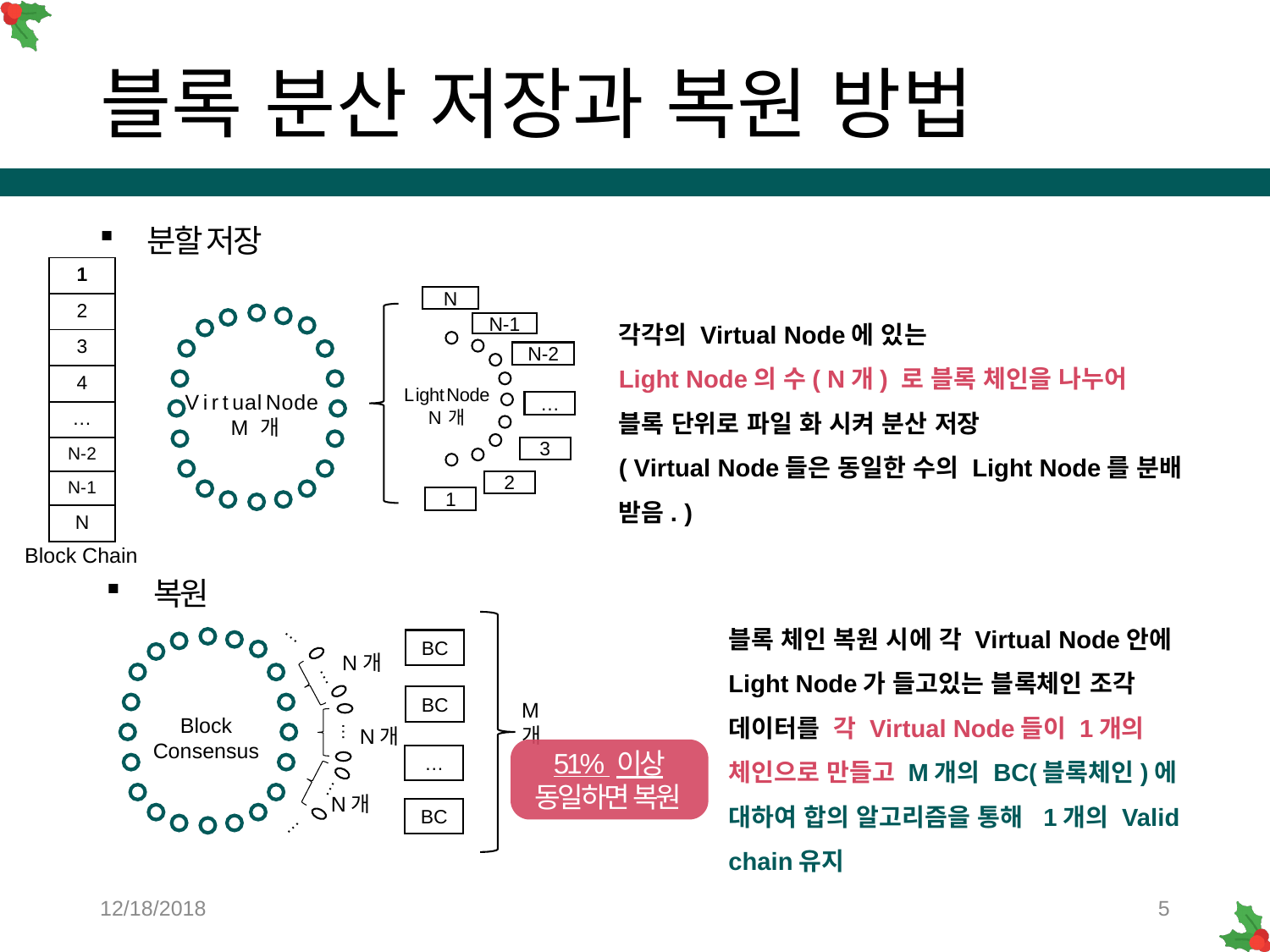

# 블록 분산 저장과 복원 방법
분할 저장
| 1 |
| --- |
| 2 |
| 3 |
| 4 |
| … |
| N-2 |
| N-1 |
| N |
각각의 Virtual Node에 있는
Light Node의 수( N개) 로 블록 체인을 나누어
블록 단위로 파일 화 시켜 분산 저장
( Virtual Node들은 동일한 수의 Light Node를 분배 받음. )

L  i g h t  N o d e  N 개
N
1

N-1
2

N-2
3
…

V  i  r  t  u a l  N o d e
M  개
Block Chain
복원
블록 체인 복원 시에 각 Virtual Node안에 Light Node가 들고있는 블록체인 조각 데이터를  각 Virtual Node들이 1개의 체인으로 만들고 M개의 BC(블록체인)에 대하여 합의 알고리즘을 통해  1개의 Valid chain유지

BC
BC
…
BC
…

N개

…

M    개

Block
Consensus

N개
…
51% 이상 동일하면 복원

…
N개

…
12/18/2018
5